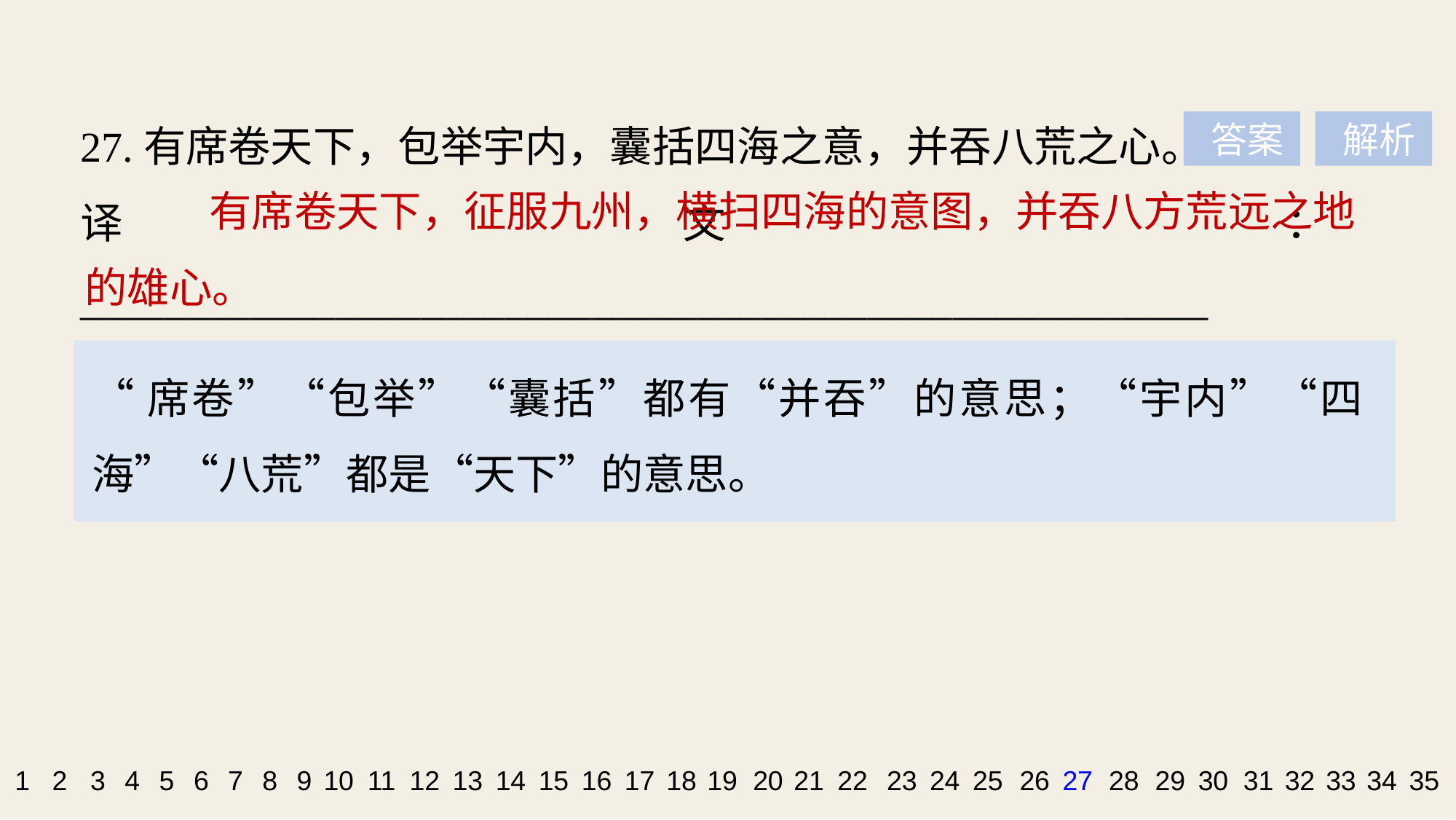

27.有席卷天下，包举宇内，囊括四海之意，并吞八荒之心。
译文：_____________________________________________________
_________
 答案
 解析
            有席卷天下，征服九州，横扫四海的意图，并吞八方荒远之地的雄心。
“席卷”“包举”“囊括”都有“并吞”的意思；“宇内”“四海”“八荒”都是“天下”的意思。

1
2
3
4
5
6
7
8
9
10
11
12
13
14
15
16
17
18
19
20
21
22
23
24
25
26
27
28
29
30
31
32
33
34
35